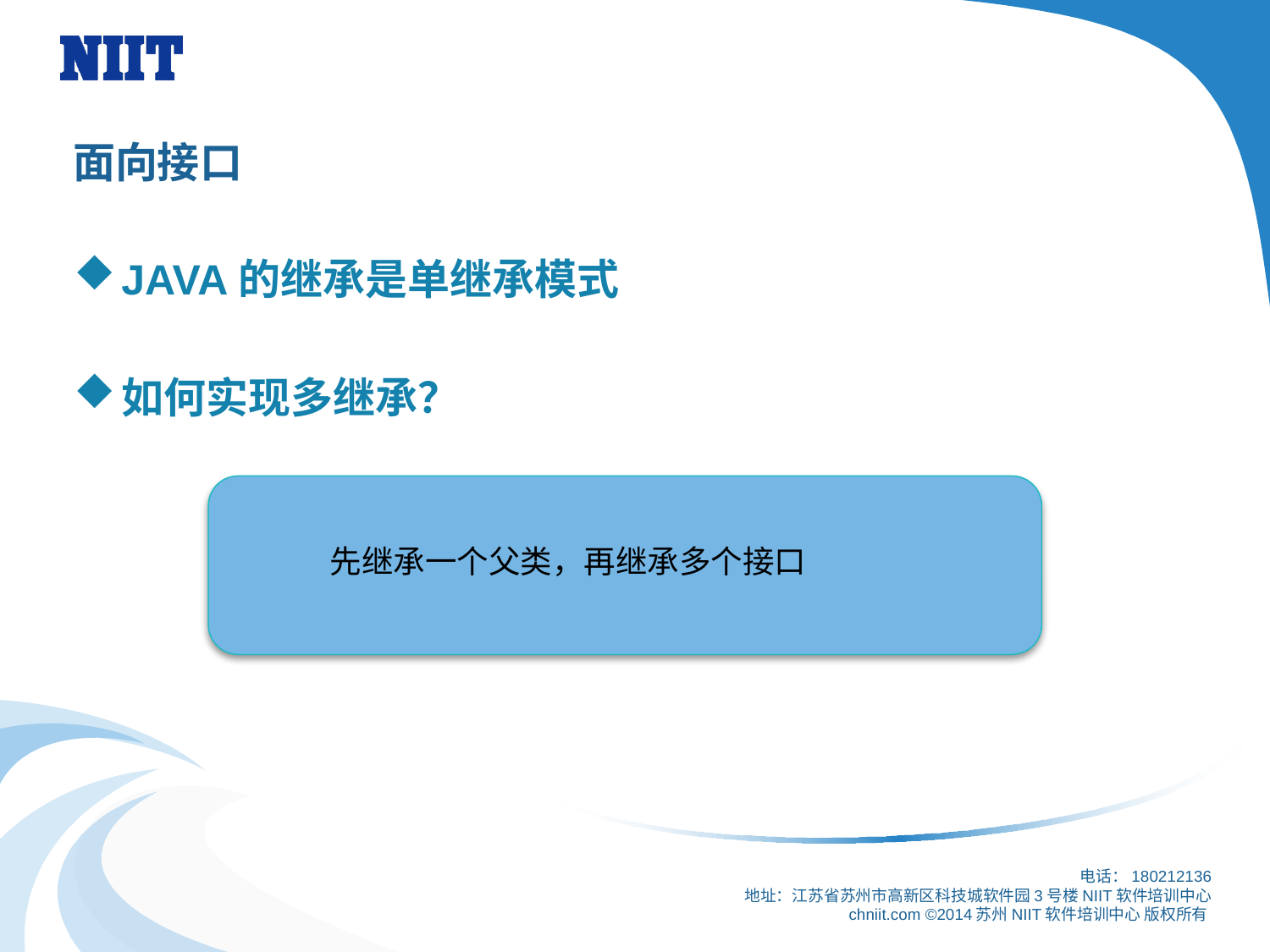

# 面向接口
JAVA的继承是单继承模式

如何实现多继承？

先继承一个父类，再继承多个接口